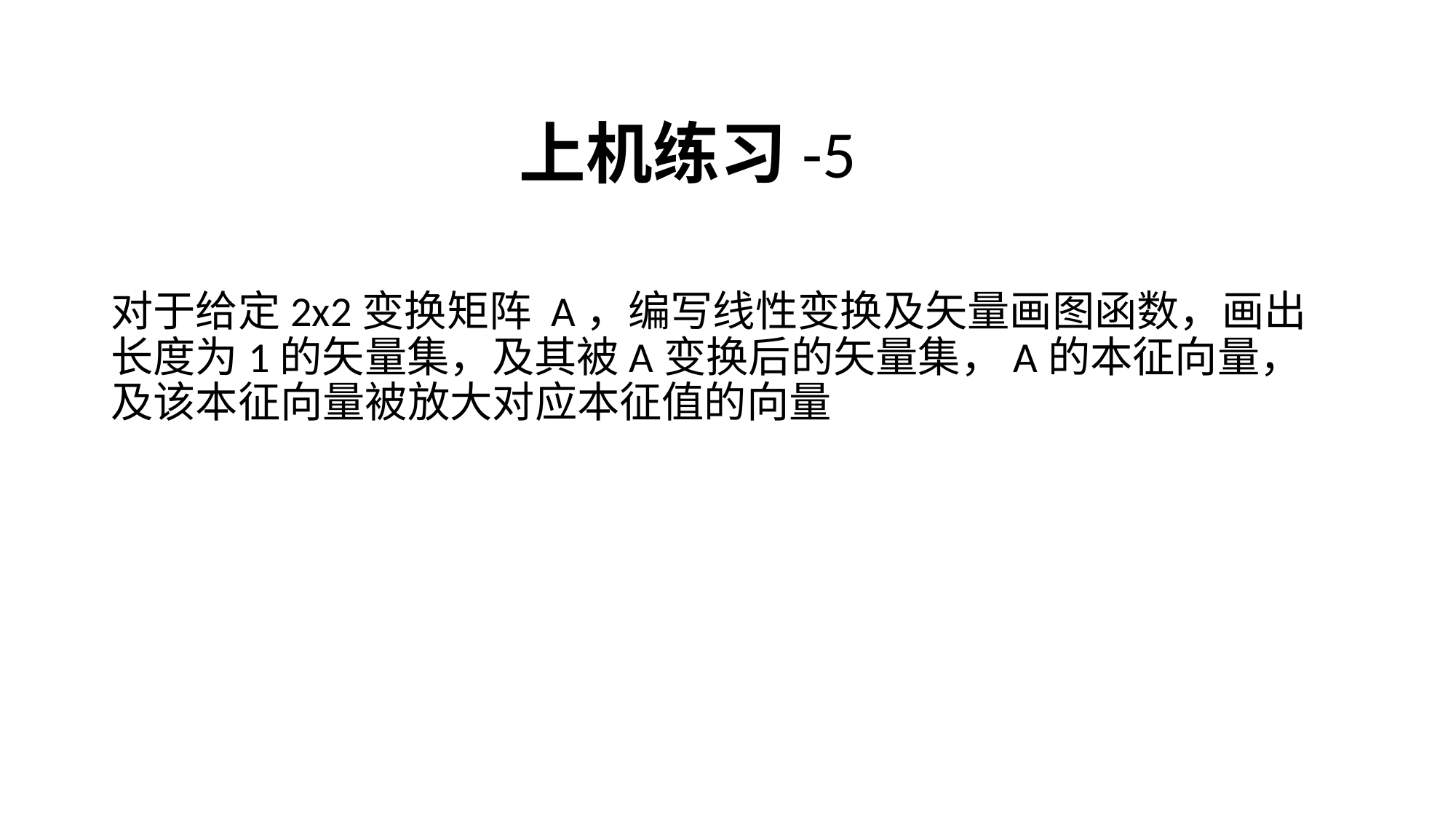

# 上机练习-5

对于给定2x2变换矩阵 A，编写线性变换及矢量画图函数，画出长度为1的矢量集，及其被A变换后的矢量集，A的本征向量，及该本征向量被放大对应本征值的向量